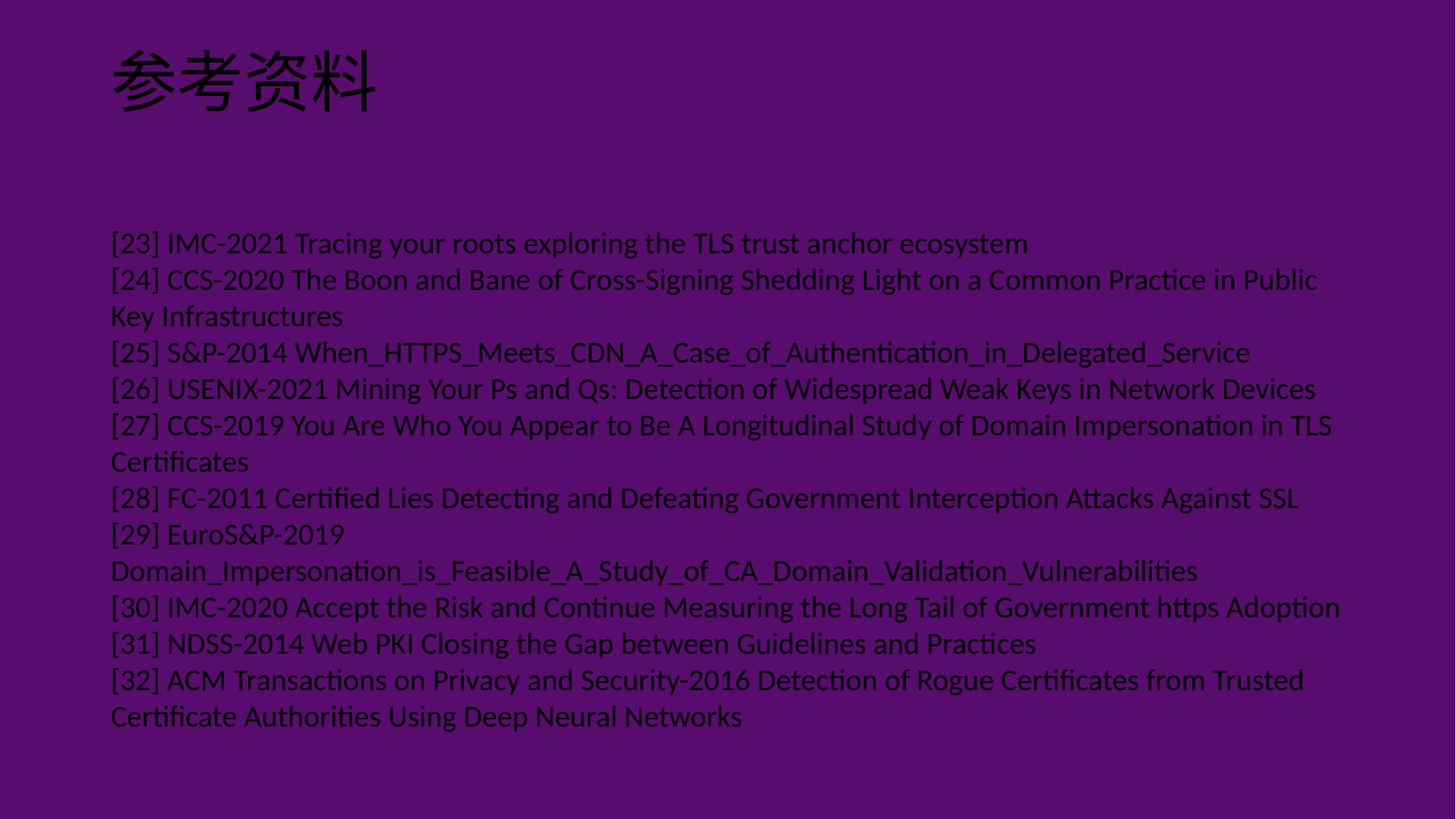

# 参考资料
[23] IMC-2021 Tracing your roots exploring the TLS trust anchor ecosystem
[24] CCS-2020 The Boon and Bane of Cross-Signing Shedding Light on a Common Practice in Public Key Infrastructures
[25] S&P-2014 When_HTTPS_Meets_CDN_A_Case_of_Authentication_in_Delegated_Service
[26] USENIX-2021 Mining Your Ps and Qs: Detection of Widespread Weak Keys in Network Devices
[27] CCS-2019 You Are Who You Appear to Be A Longitudinal Study of Domain Impersonation in TLS Certificates
[28] FC-2011 Certified Lies Detecting and Defeating Government Interception Attacks Against SSL
[29] EuroS&P-2019 Domain_Impersonation_is_Feasible_A_Study_of_CA_Domain_Validation_Vulnerabilities
[30] IMC-2020 Accept the Risk and Continue Measuring the Long Tail of Government https Adoption
[31] NDSS-2014 Web PKI Closing the Gap between Guidelines and Practices
[32] ACM Transactions on Privacy and Security-2016 Detection of Rogue Certificates from Trusted Certificate Authorities Using Deep Neural Networks